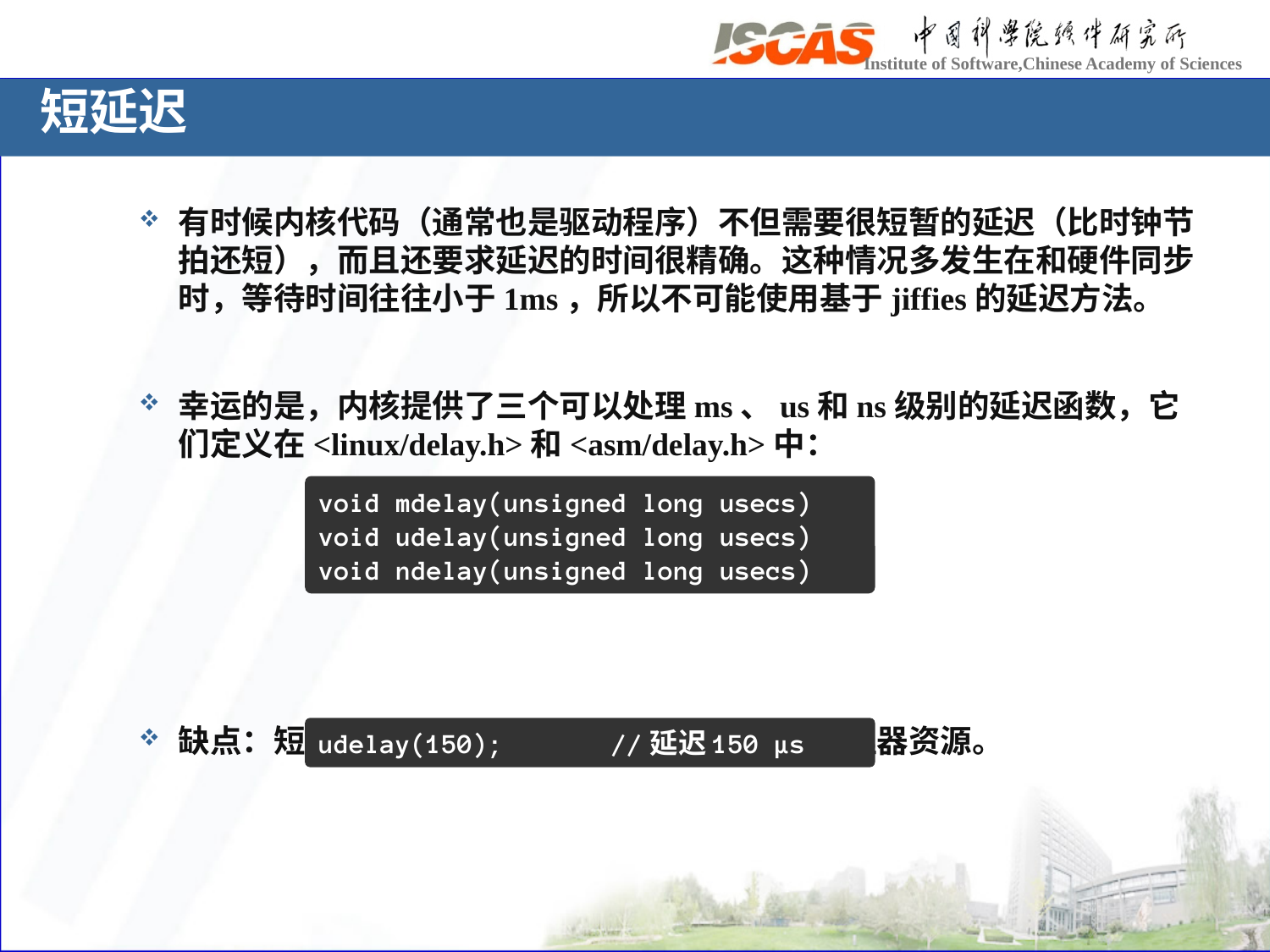

# 短延迟
有时候内核代码（通常也是驱动程序）不但需要很短暂的延迟（比时钟节拍还短），而且还要求延迟的时间很精确。这种情况多发生在和硬件同步时，等待时间往往小于1ms，所以不可能使用基于jiffies的延迟方法。

幸运的是，内核提供了三个可以处理ms、us和ns级别的延迟函数，它们定义在<linux/delay.h>和<asm/delay.h>中：

缺点：短延迟本质上也是属于忙等待，浪费了处理器资源。

void mdelay(unsigned long usecs)
void udelay(unsigned long usecs)
void ndelay(unsigned long usecs)
udelay(150);       //延迟150 μs